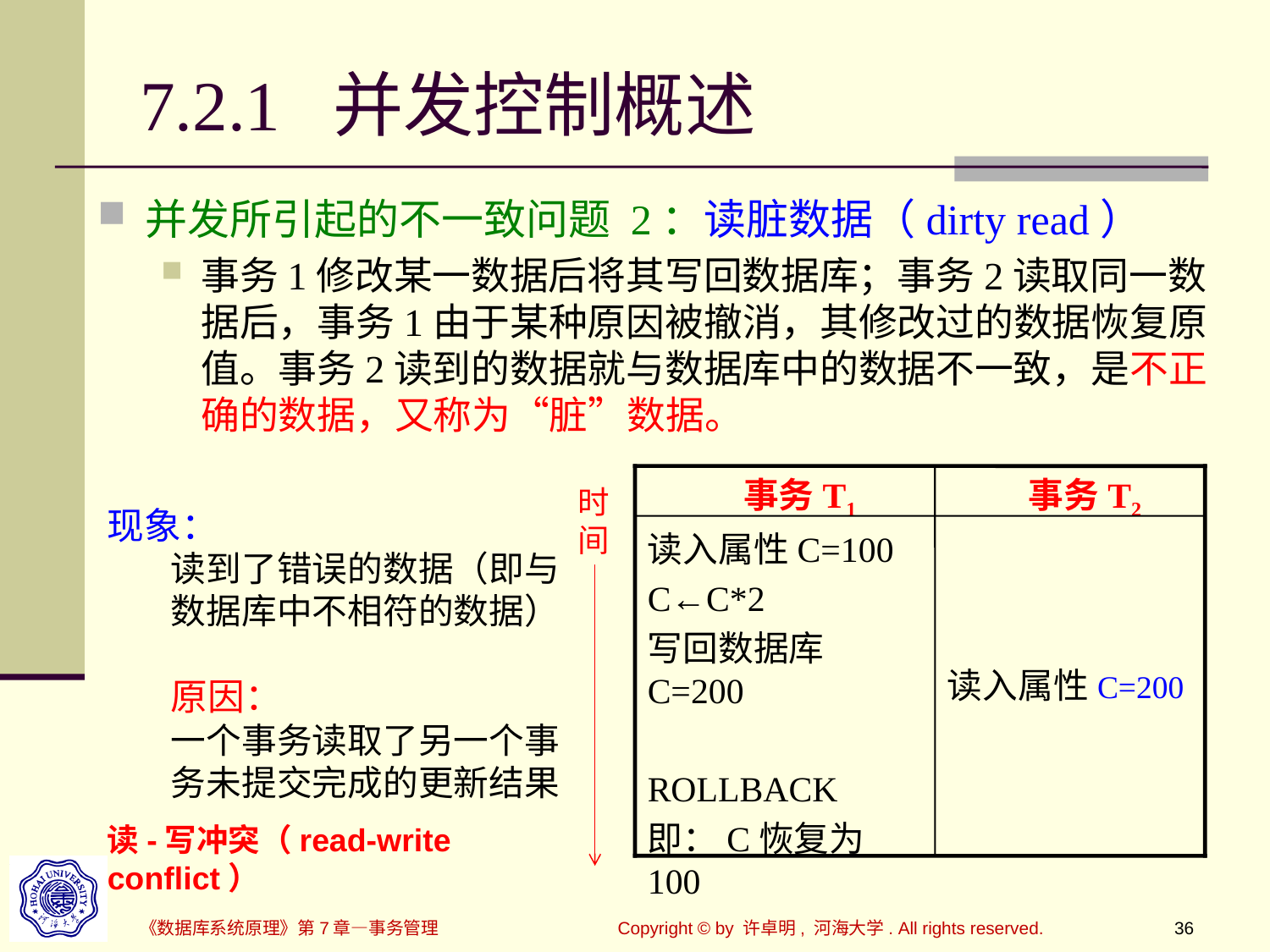

# 7.2.1  并发控制概述
并发所引起的不一致问题 2：读脏数据（dirty read）
事务1修改某一数据后将其写回数据库；事务2读取同一数据后，事务1由于某种原因被撤消，其修改过的数据恢复原值。事务2读到的数据就与数据库中的数据不一致，是不正确的数据，又称为“脏”数据。
事务T1

事务T2

读入属性C=200

读入属性C=100
C←C*2
写回数据库C=200

ROLLBACK
即：C恢复为100

时
间
现象：
读到了错误的数据（即与数据库中不相符的数据）

原因：
一个事务读取了另一个事务未提交完成的更新结果
读-写冲突（read-write conflict）
《数据库系统原理》第7章—事务管理
Copyright © by 许卓明, 河海大学. All rights reserved.
36